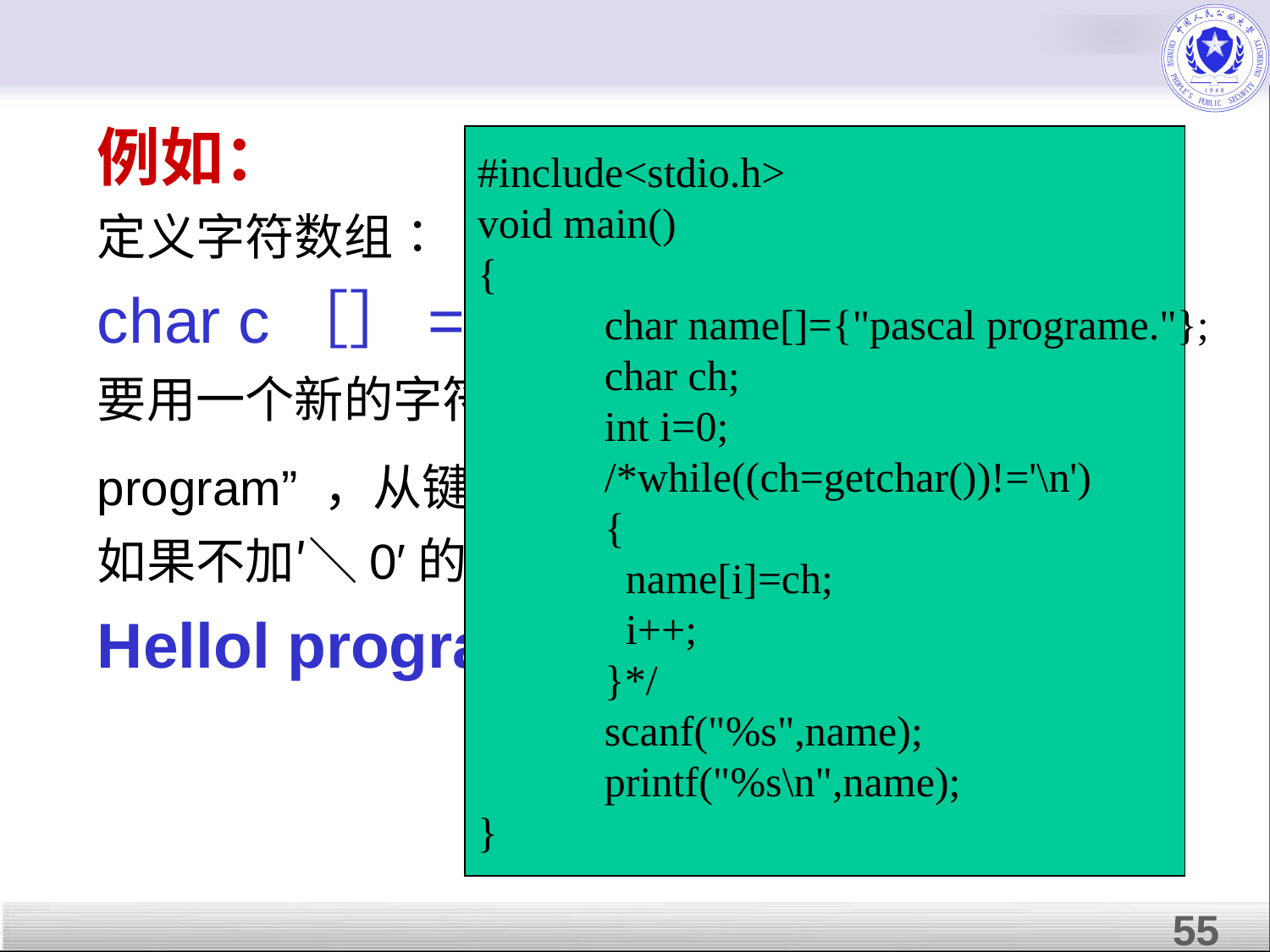

例如：
定义字符数组∶
char c［］={“Pascal program”};
要用一个新的字符串代替原有的字符串”Pascal program” ，从键盘向字符数组输入∶Hello
如果不加′＼0′的话，字符数组中的字符如下∶
Hellol program
#include<stdio.h>
void main()
{
	char name[]={"pascal programe."};
	char ch;
	int i=0;
	/*while((ch=getchar())!='\n')
	{
	  name[i]=ch;
	  i++;
	}*/
	scanf("%s",name);
	printf("%s\n",name);
}